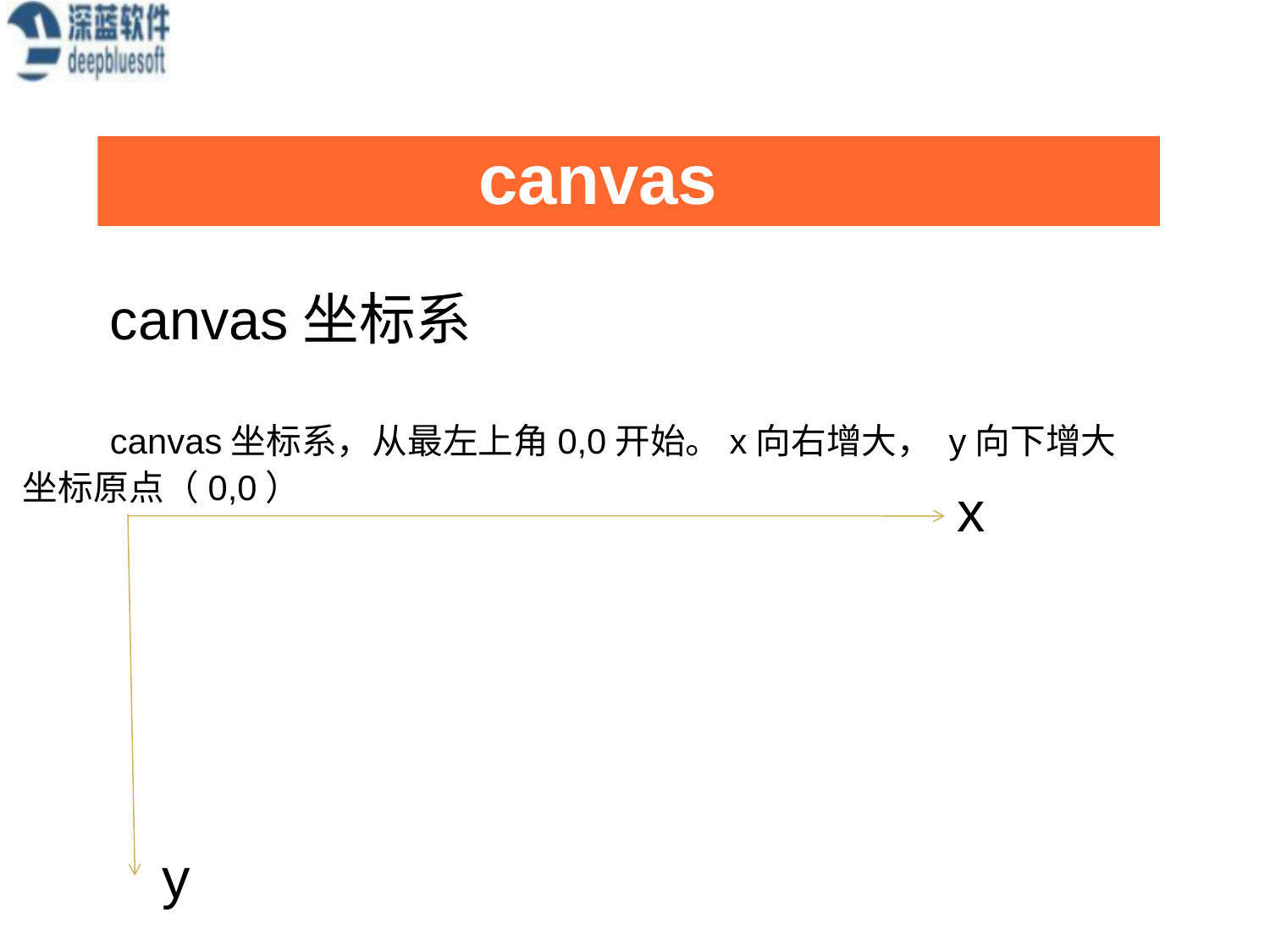

canvas

canvas坐标系

canvas坐标系，从最左上角0,0开始。x向右增大， y向下增大
坐标原点（0,0）
x
y